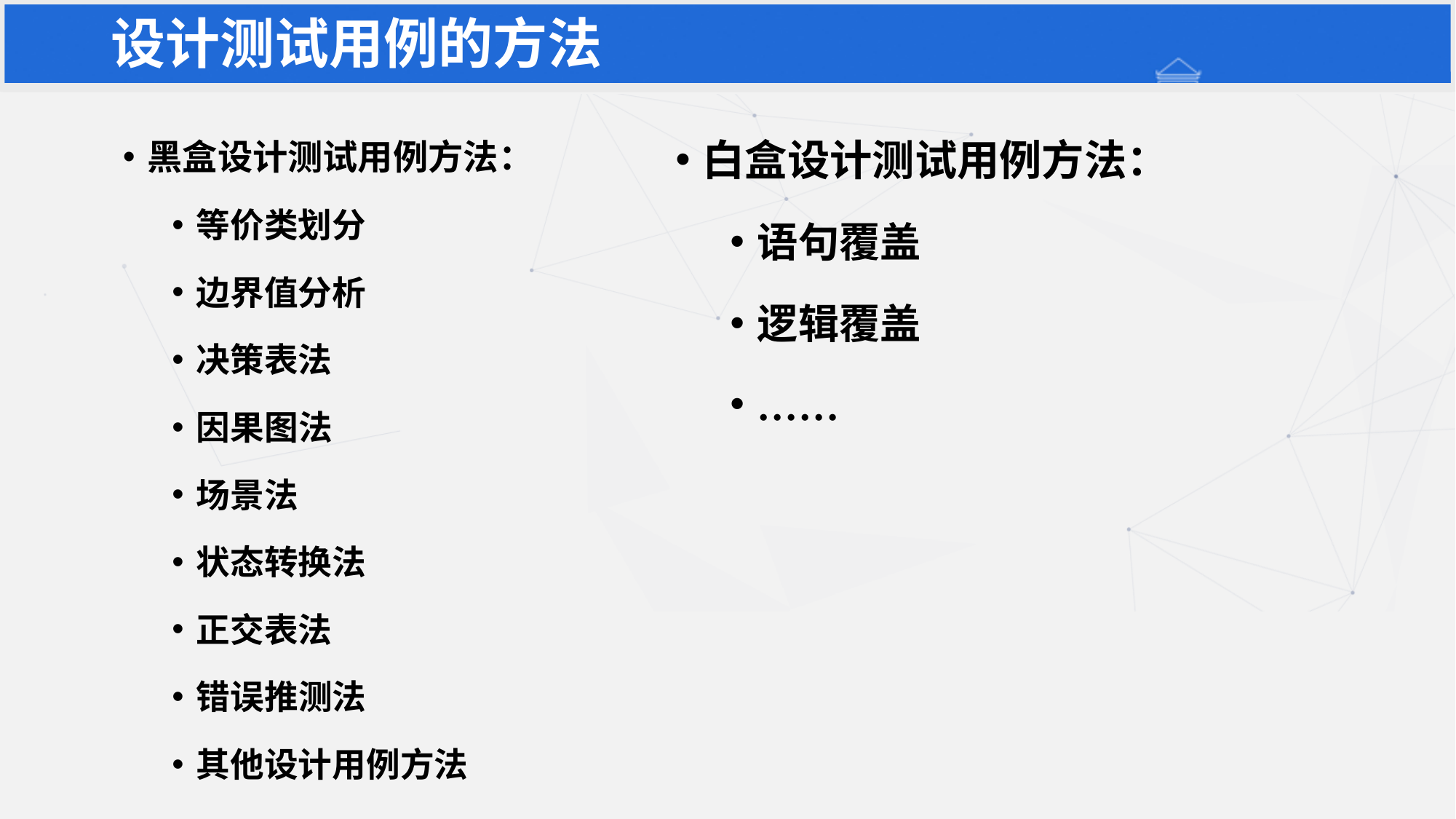

# 设计测试用例的方法
白盒设计测试用例方法：
语句覆盖
逻辑覆盖
……
黑盒设计测试用例方法：
等价类划分
边界值分析
决策表法
因果图法
场景法
状态转换法
正交表法
错误推测法
其他设计用例方法